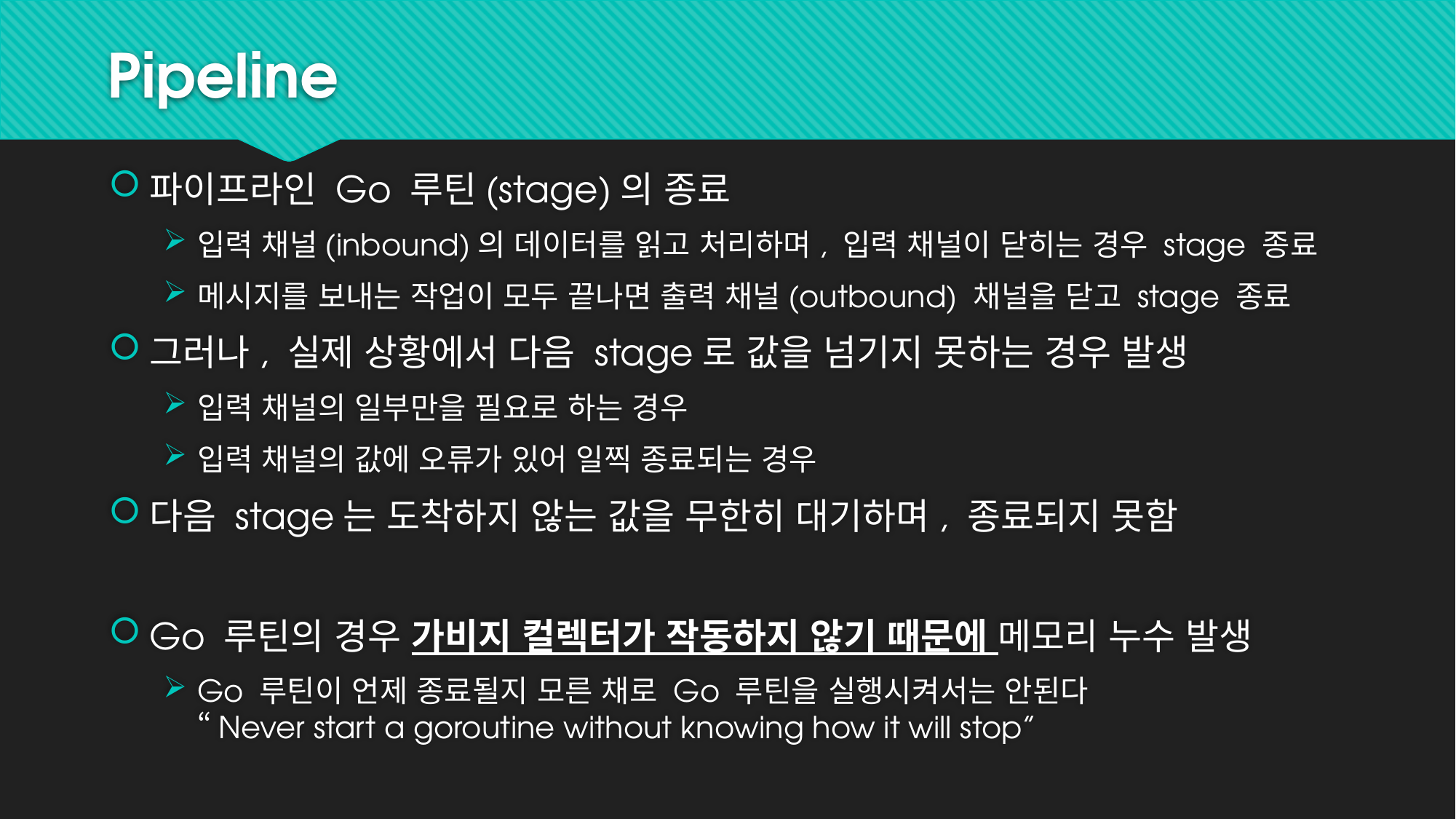

# Pipeline
파이프라인 Go 루틴(stage)의 종료
입력 채널(inbound)의 데이터를 읽고 처리하며, 입력 채널이 닫히는 경우 stage 종료
메시지를 보내는 작업이 모두 끝나면 출력 채널(outbound) 채널을 닫고 stage 종료
그러나, 실제 상황에서 다음 stage로 값을 넘기지 못하는 경우 발생
입력 채널의 일부만을 필요로 하는 경우
입력 채널의 값에 오류가 있어 일찍 종료되는 경우
다음 stage는 도착하지 않는 값을 무한히 대기하며, 종료되지 못함

Go 루틴의 경우 가비지 컬렉터가 작동하지 않기 때문에 메모리 누수 발생
Go 루틴이 언제 종료될지 모른 채로 Go 루틴을 실행시켜서는 안된다
“Never start a goroutine without knowing how it will stop”